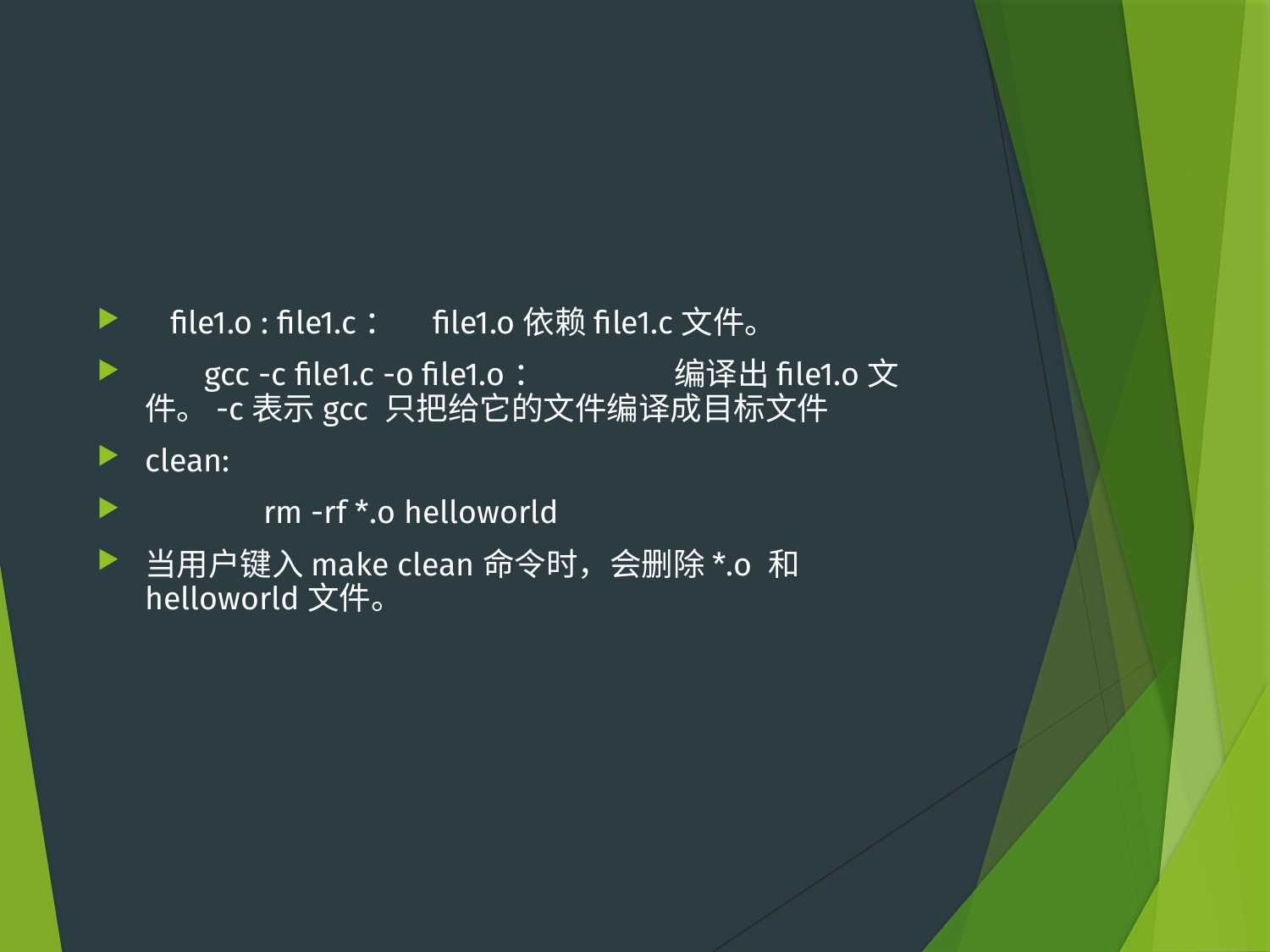

#
   file1.o : file1.c：    file1.o依赖file1.c文件。
       gcc -c file1.c -o file1.o：                  编译出file1.o文件。-c表示gcc 只把给它的文件编译成目标文件
clean:
              rm -rf *.o helloworld
当用户键入make clean命令时，会删除*.o 和helloworld文件。